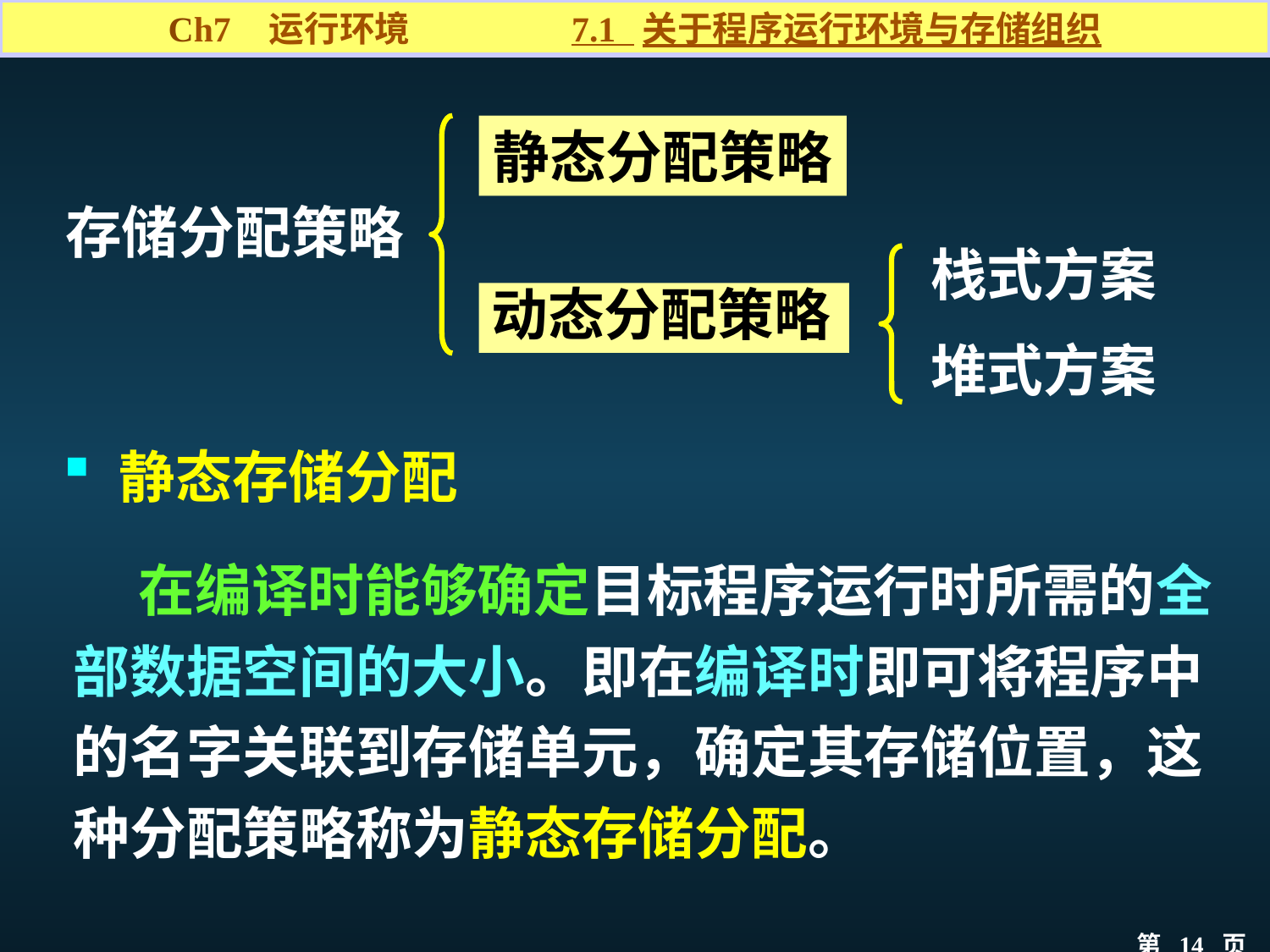

Ch7   运行环境                   7.1  关于程序运行环境与存储组织

静态分配策略
存储分配策略
栈式方案
堆式方案

动态分配策略
 静态存储分配
    在编译时能够确定目标程序运行时所需的全部数据空间的大小。即在编译时即可将程序中的名字关联到存储单元，确定其存储位置，这种分配策略称为静态存储分配。